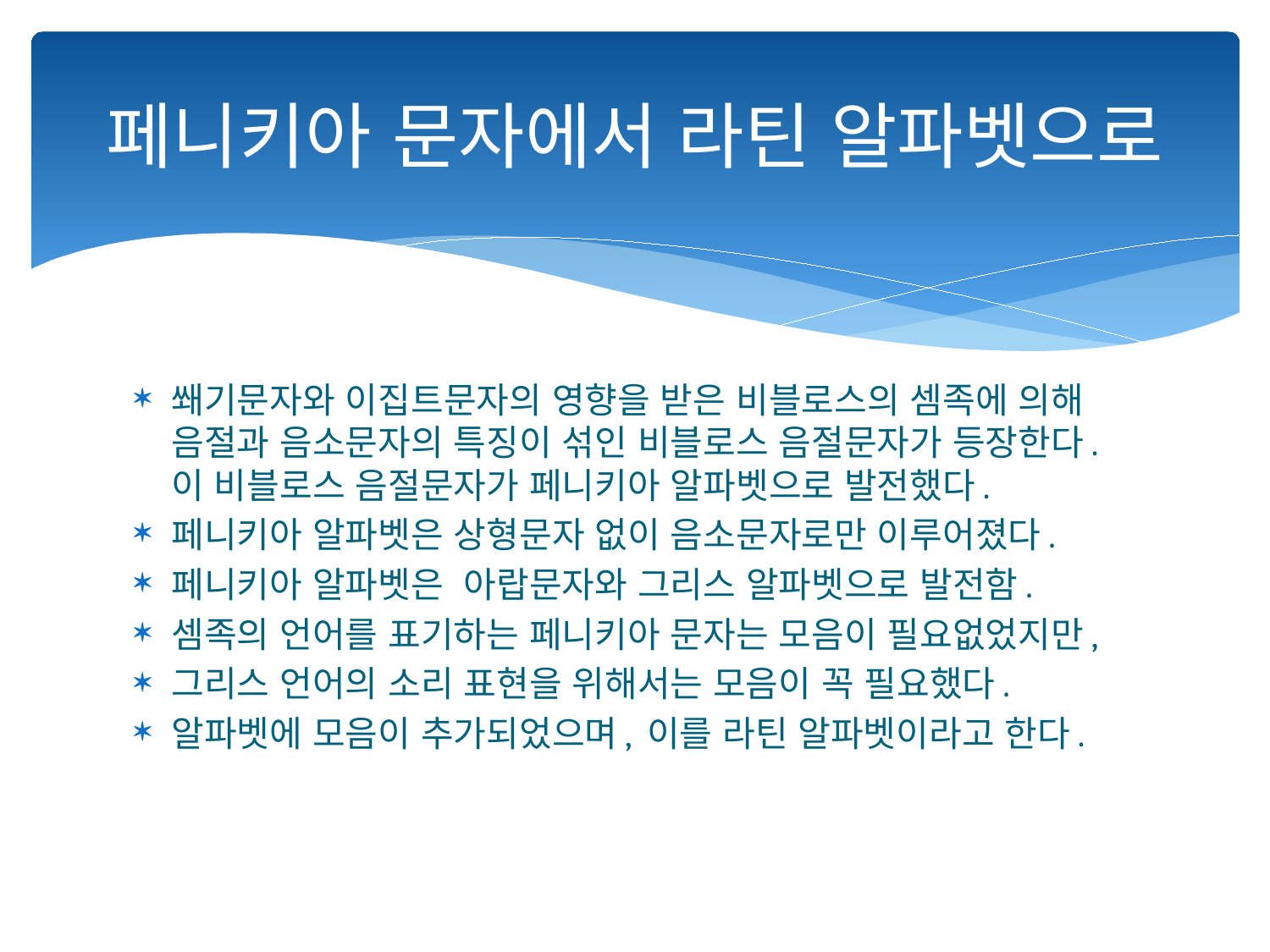

# 페니키아 문자에서 라틴 알파벳으로
쐐기문자와 이집트문자의 영향을 받은 비블로스의 셈족에 의해 음절과 음소문자의 특징이 섞인 비블로스 음절문자가 등장한다. 이 비블로스 음절문자가 페니키아 알파벳으로 발전했다.
페니키아 알파벳은 상형문자 없이 음소문자로만 이루어졌다.
페니키아 알파벳은  아랍문자와 그리스 알파벳으로 발전함.
셈족의 언어를 표기하는 페니키아 문자는 모음이 필요없었지만,
그리스 언어의 소리 표현을 위해서는 모음이 꼭 필요했다.
알파벳에 모음이 추가되었으며, 이를 라틴 알파벳이라고 한다.